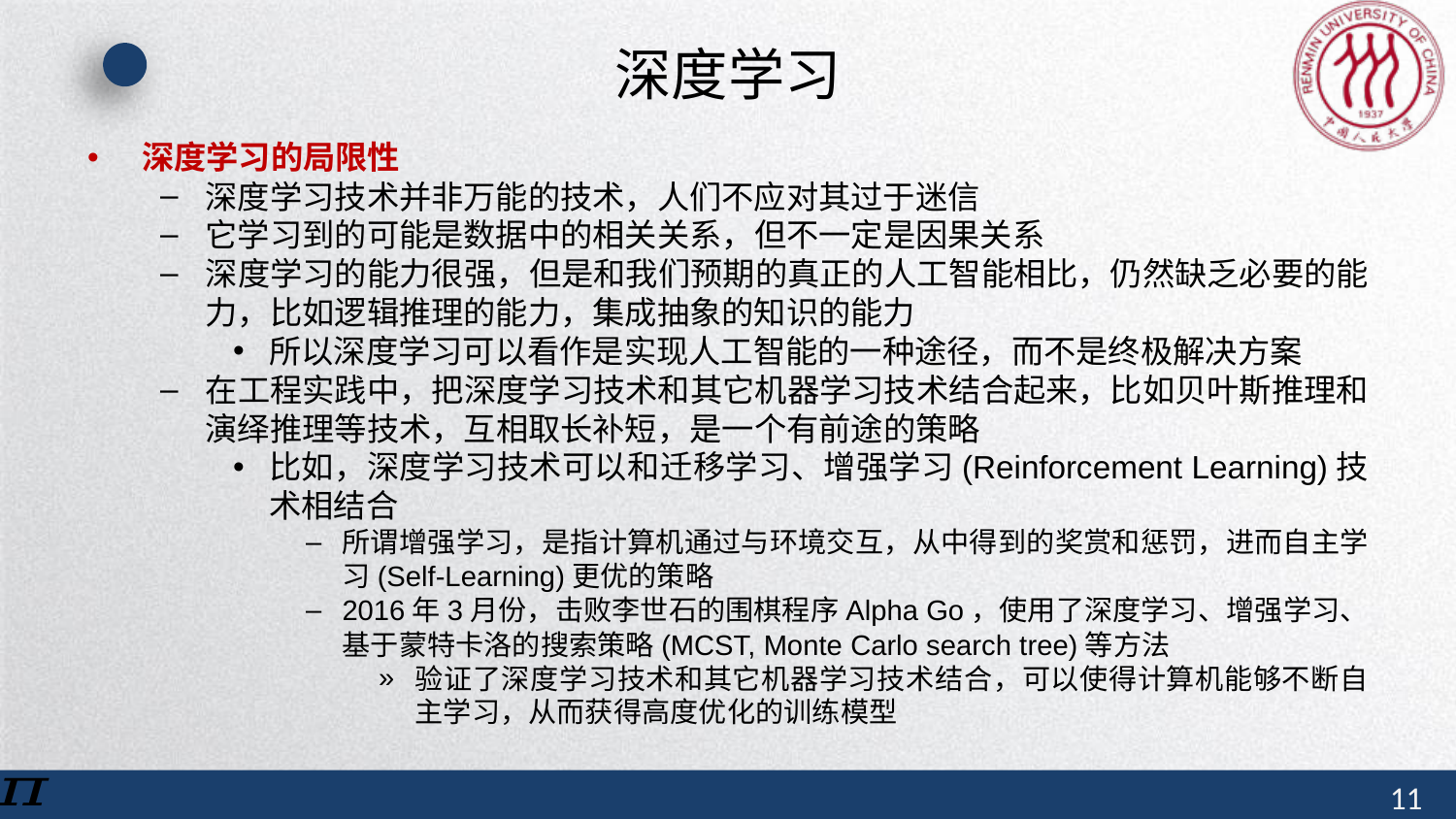

# 深度学习
深度学习的局限性
深度学习技术并非万能的技术，人们不应对其过于迷信
它学习到的可能是数据中的相关关系，但不一定是因果关系
深度学习的能力很强，但是和我们预期的真正的人工智能相比，仍然缺乏必要的能力，比如逻辑推理的能力，集成抽象的知识的能力
所以深度学习可以看作是实现人工智能的一种途径，而不是终极解决方案
在工程实践中，把深度学习技术和其它机器学习技术结合起来，比如贝叶斯推理和演绎推理等技术，互相取长补短，是一个有前途的策略
比如，深度学习技术可以和迁移学习、增强学习(Reinforcement Learning)技术相结合
所谓增强学习，是指计算机通过与环境交互，从中得到的奖赏和惩罚，进而自主学习(Self-Learning)更优的策略
2016年3月份，击败李世石的围棋程序Alpha Go，使用了深度学习、增强学习、基于蒙特卡洛的搜索策略(MCST, Monte Carlo search tree)等方法
验证了深度学习技术和其它机器学习技术结合，可以使得计算机能够不断自主学习，从而获得高度优化的训练模型